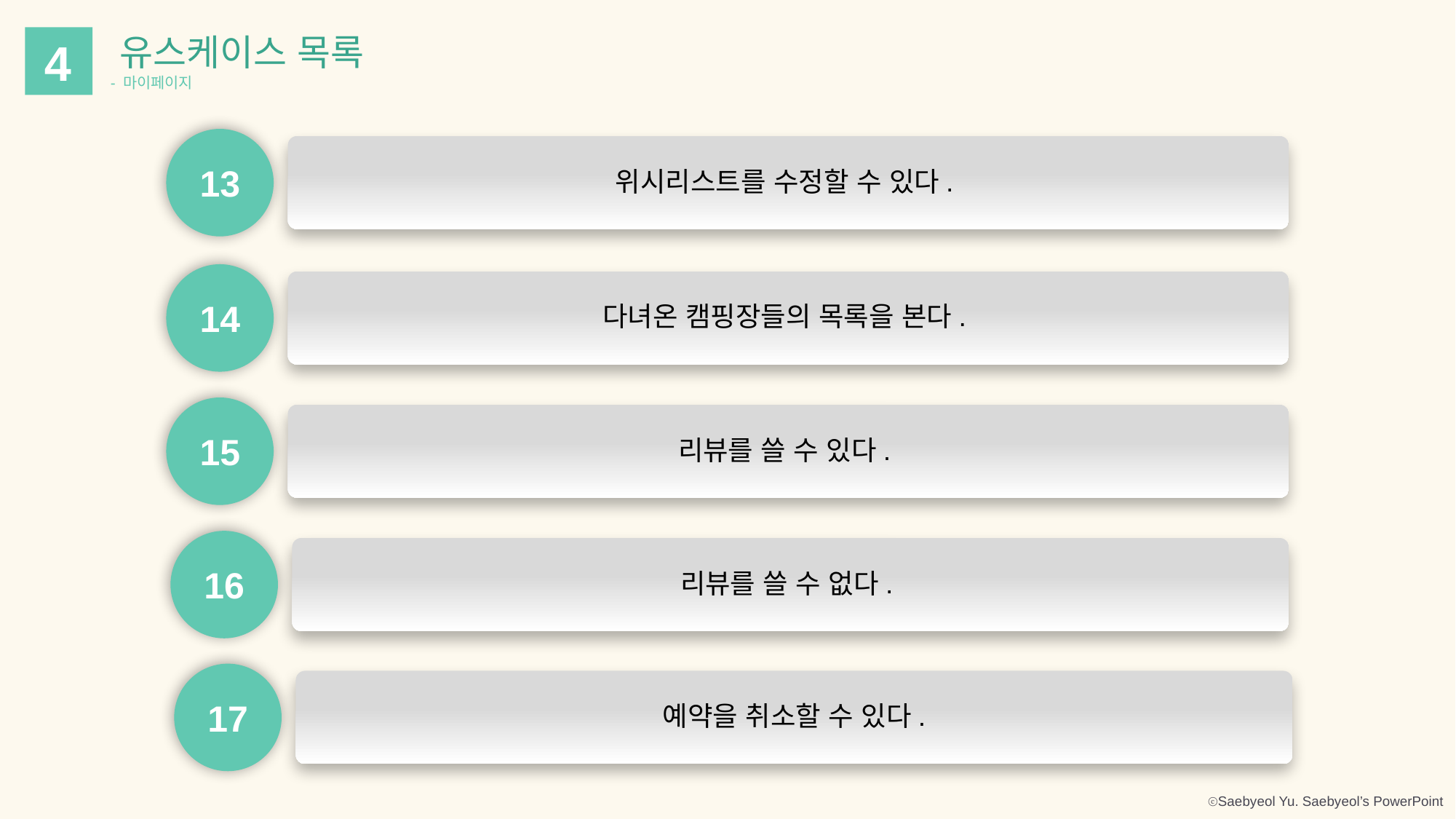

유스케이스 목록
- 마이페이지

4
13

위시리스트를 수정할 수 있다.
14

다녀온 캠핑장들의 목록을 본다.
15

리뷰를 쓸 수 있다.
16

리뷰를 쓸 수 없다.
17

예약을 취소할 수 있다.